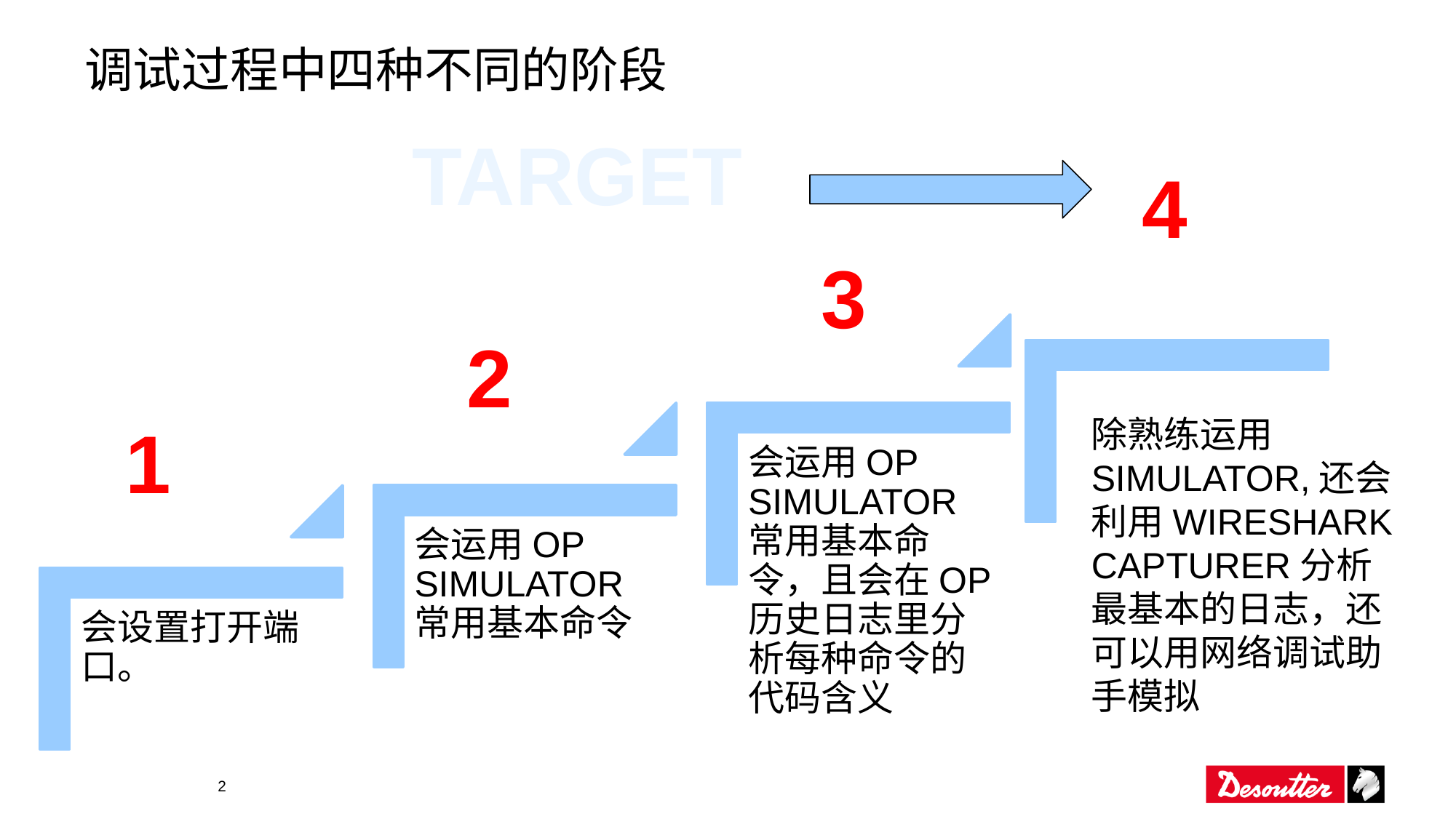

# 调试过程中四种不同的阶段
TARGET
4

3

会设置打开端口。
会运用OP SIMULATOR常用基本命令
会运用OP SIMULATOR常用基本命令，且会在OP历史日志里分析每种命令的代码含义

2
1
除熟练运用SIMULATOR,还会利用WIRESHARK CAPTURER分析最基本的日志，还可以用网络调试助手模拟
2